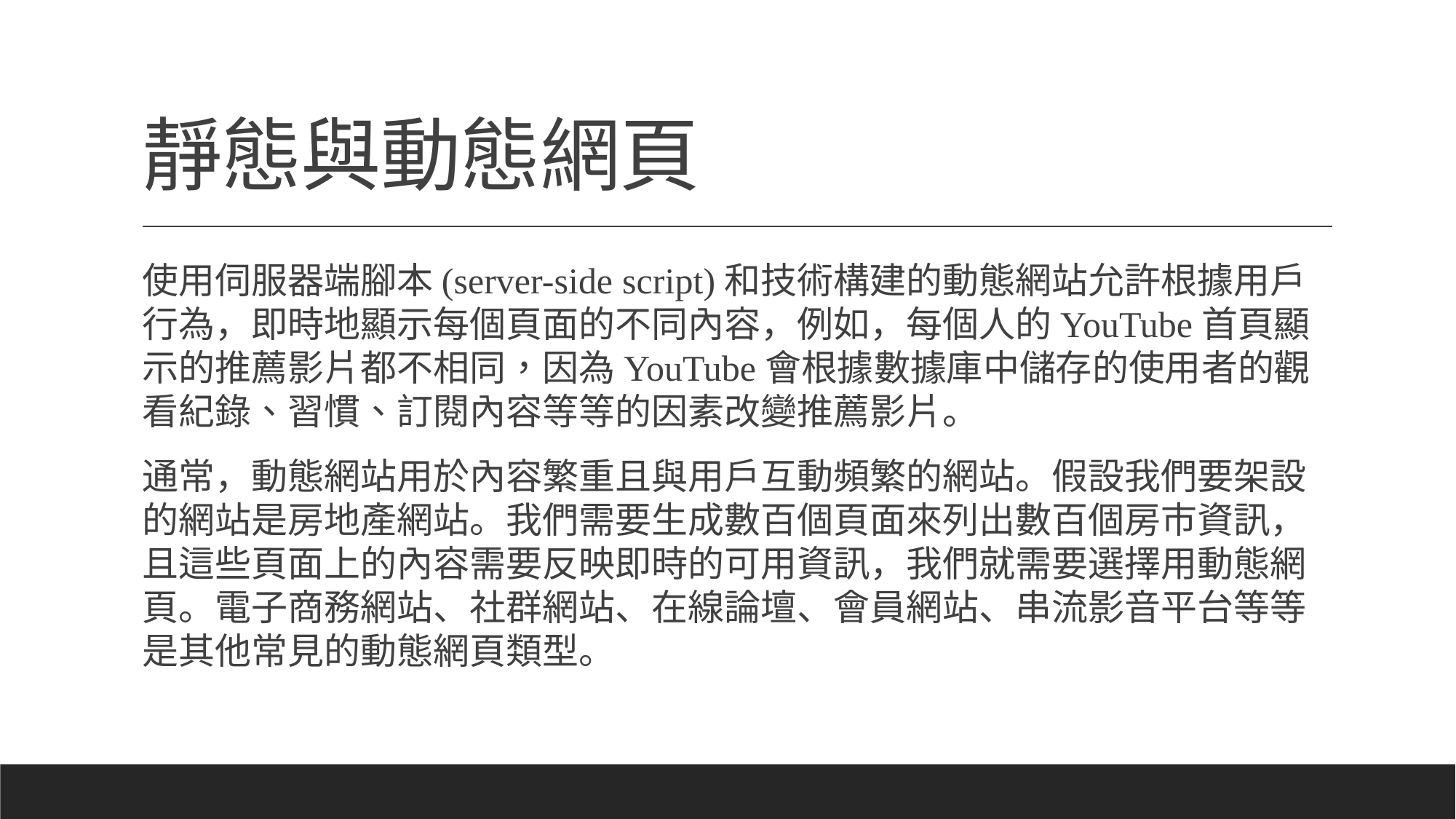

# 靜態與動態網頁
使用伺服器端腳本(server-side script)和技術構建的動態網站允許根據用戶行為，即時地顯示每個頁面的不同內容，例如，每個人的YouTube首頁顯示的推薦影片都不相同，因為YouTube會根據數據庫中儲存的使用者的觀看紀錄、習慣、訂閱內容等等的因素改變推薦影片。
通常，動態網站用於內容繁重且與用戶互動頻繁的網站。假設我們要架設的網站是房地產網站。我們需要生成數百個頁面來列出數百個房市資訊，且這些頁面上的內容需要反映即時的可用資訊，我們就需要選擇用動態網頁。電子商務網站、社群網站、在線論壇、會員網站、串流影音平台等等是其他常見的動態網頁類型。